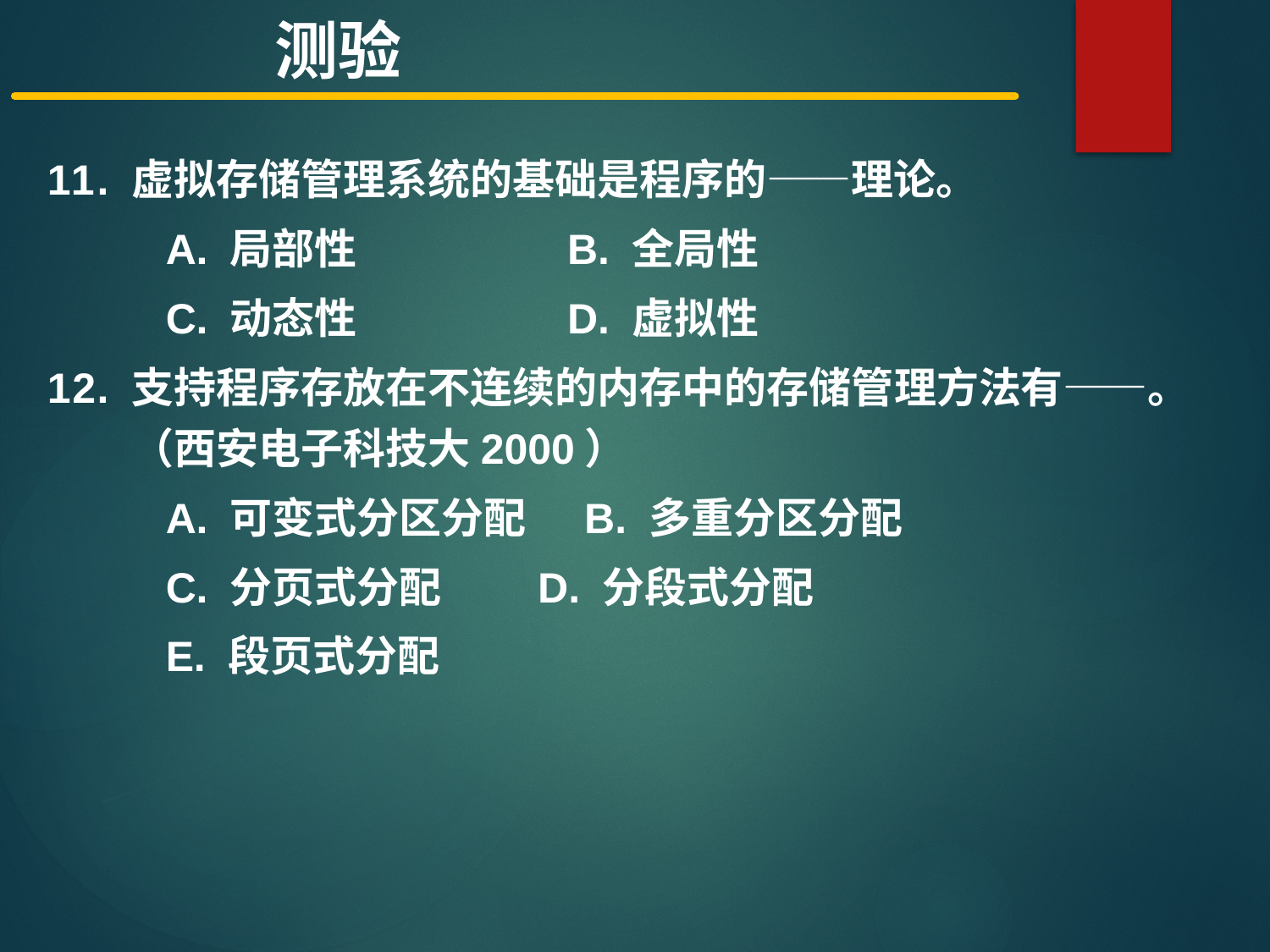

测验
虚拟存储管理系统的基础是程序的——理论。
          A. 局部性                     B. 全局性
          C. 动态性                     D. 虚拟性
支持程序存放在不连续的内存中的存储管理方法有——。（西安电子科技大2000）
          A. 可变式分区分配     B. 多重分区分配
          C. 分页式分配         D. 分段式分配
          E. 段页式分配